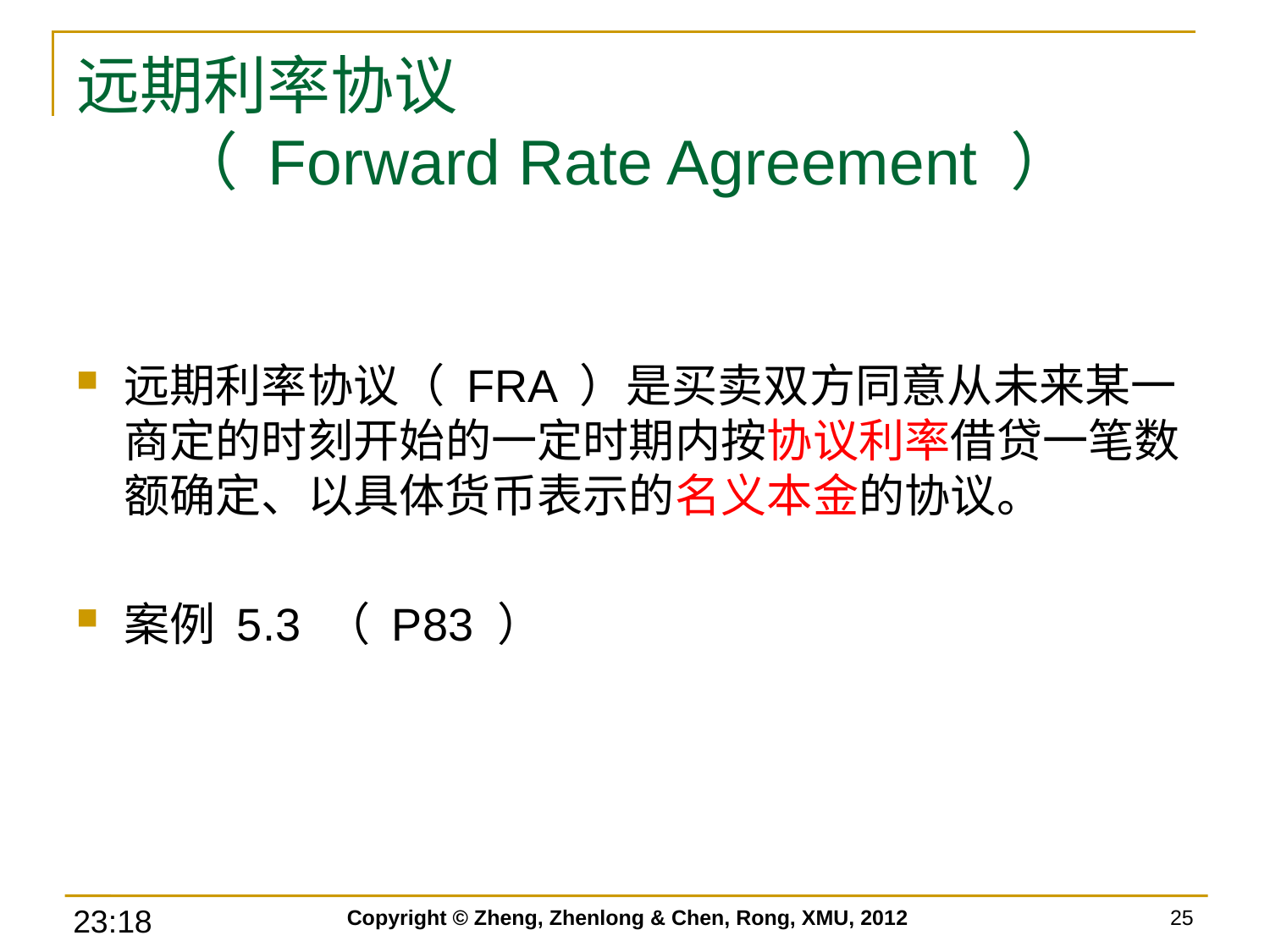

# 远期利率协议 （ Forward Rate Agreement ）

远期利率协议（ FRA ）是买卖双方同意从未来某一商定的时刻开始的一定时期内按协议利率借贷一笔数额确定、以具体货币表示的名义本金的协议。

案例 5.3 （ P83 ）
Copyright © Zheng, Zhenlong & Chen, Rong, XMU, 2012
25